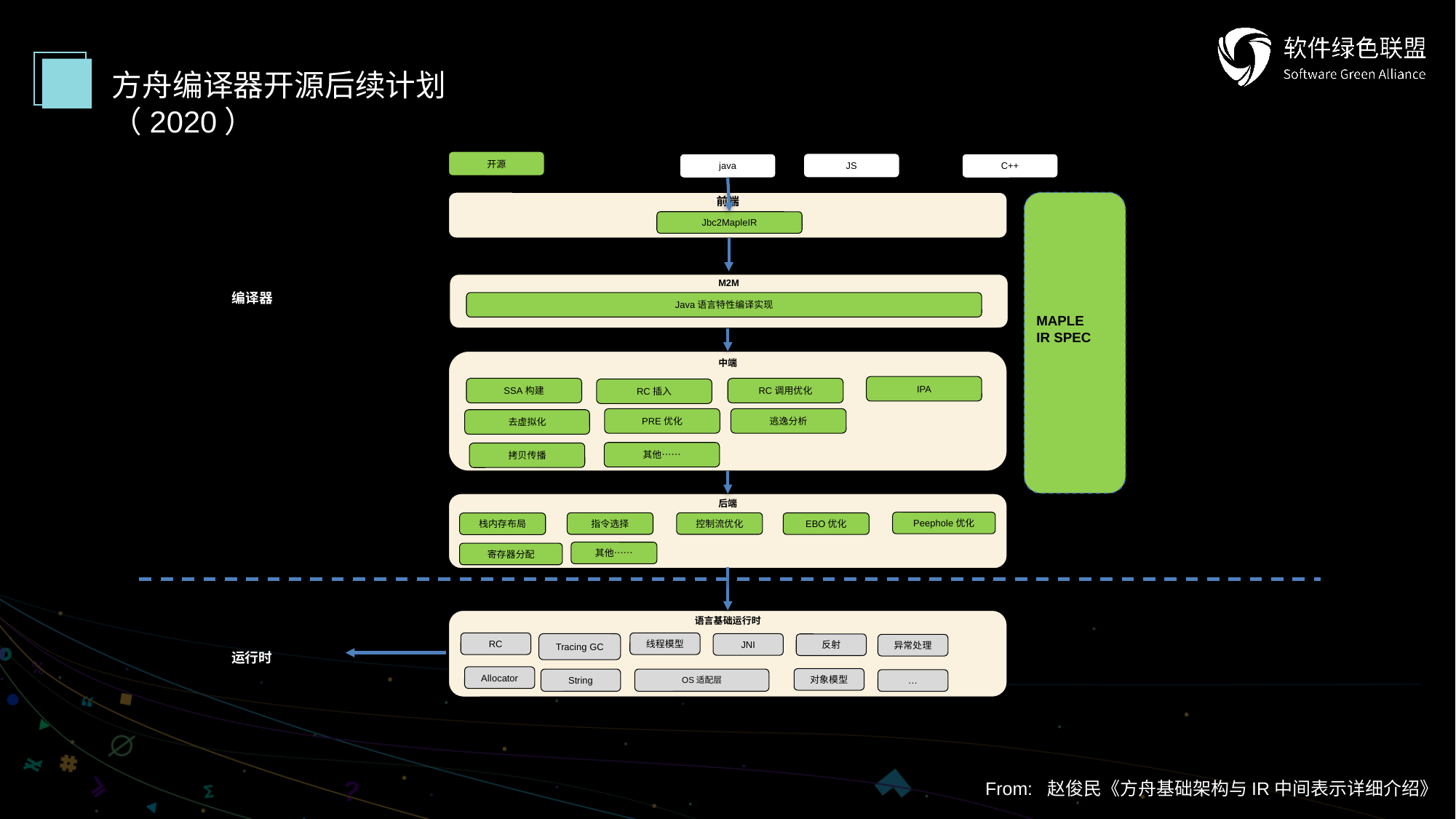

方舟编译器开源后续计划（2020）
开源
JS
C++
java
前端

Jbc2MapleIR
M2M
编译器
Java语言特性编译实现
MAPLE
IR SPEC
中端
IPA
RC调用优化
SSA构建
RC插入
PRE优化
逃逸分析
去虚拟化
其他……
拷贝传播
后端
Peephole优化
指令选择
控制流优化
EBO优化
栈内存布局
其他……
寄存器分配
语言基础运行时
线程模型
RC
Tracing GC
JNI
反射
异常处理
运行时
Allocator
对象模型
String
OS适配层
…
From:  赵俊民《方舟基础架构与IR中间表示详细介绍》